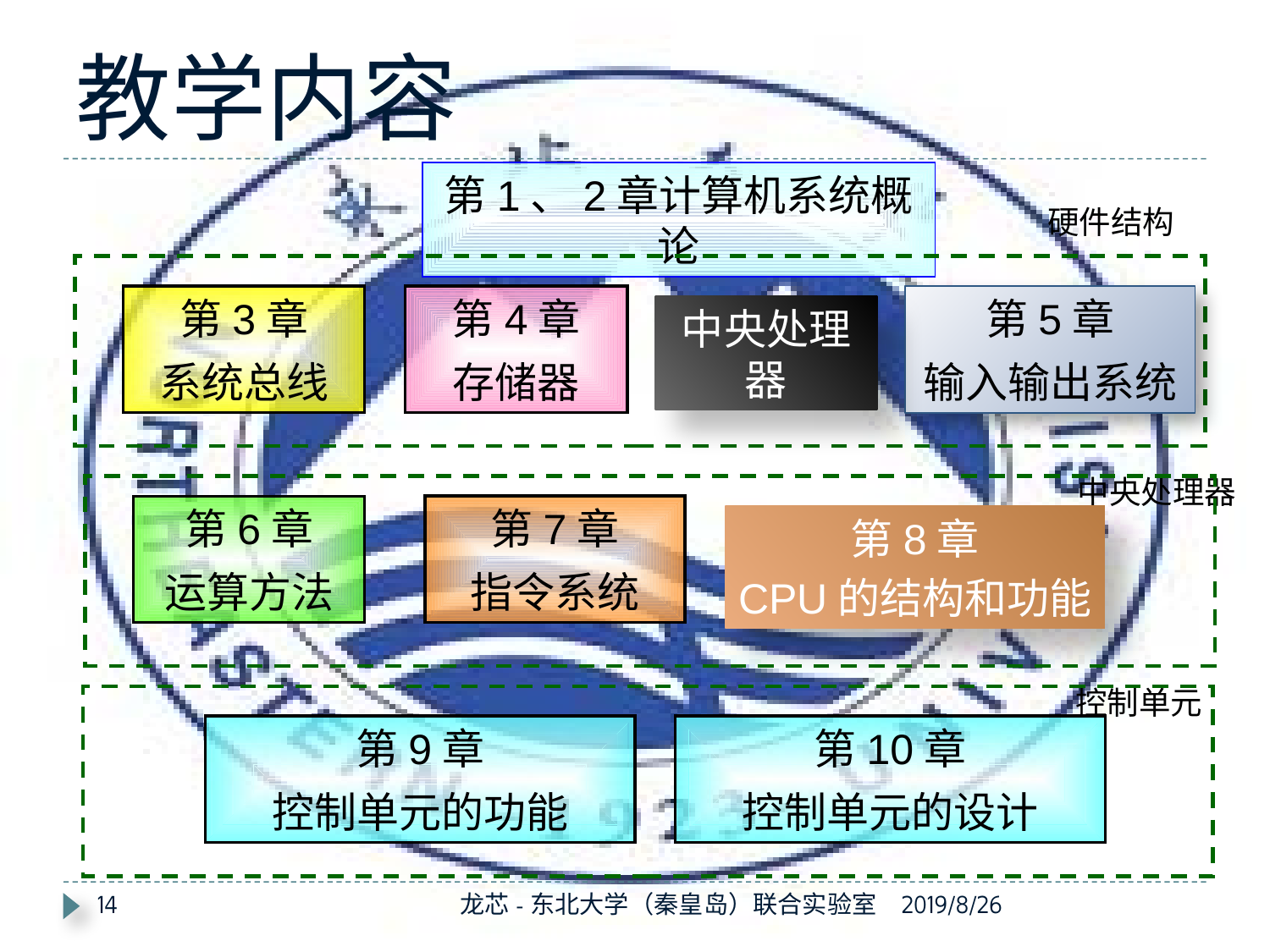

# 教学内容
第1、2章计算机系统概论
硬件结构

第3章
系统总线
第4章
存储器
第5章
输入输出系统
中央处理器
中央处理器

第7章
指令系统
第6章
运算方法
第8章
CPU的结构和功能
控制单元

第9章
控制单元的功能
第10章
控制单元的设计
14
龙芯-东北大学（秦皇岛）联合实验室
2019/8/26